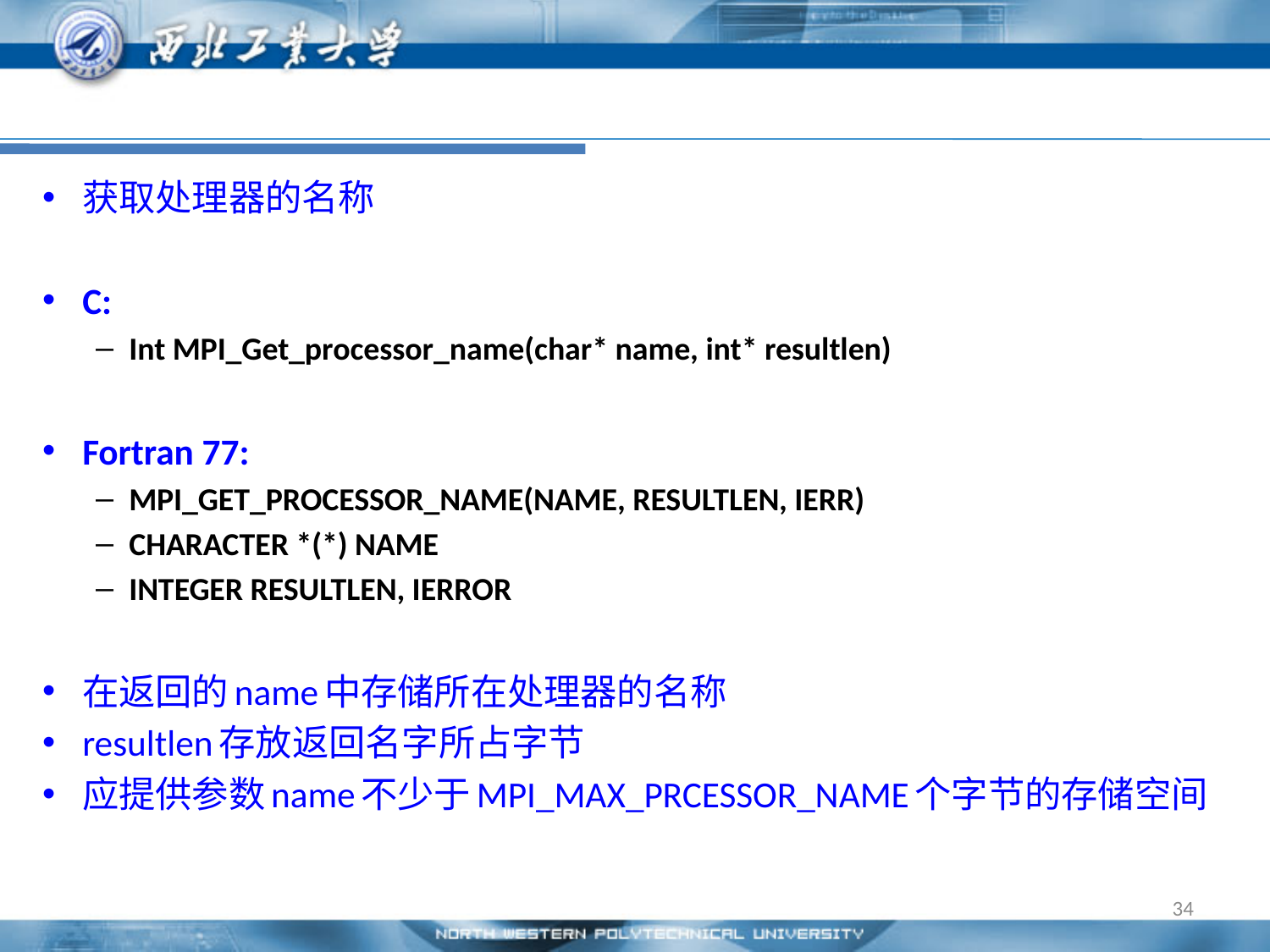

#
获取处理器的名称

C:
Int MPI_Get_processor_name(char* name, int* resultlen)

Fortran 77:
MPI_GET_PROCESSOR_NAME(NAME, RESULTLEN, IERR)
CHARACTER *(*) NAME
INTEGER RESULTLEN, IERROR

在返回的name中存储所在处理器的名称
resultlen存放返回名字所占字节
应提供参数name不少于MPI_MAX_PRCESSOR_NAME个字节的存储空间

34